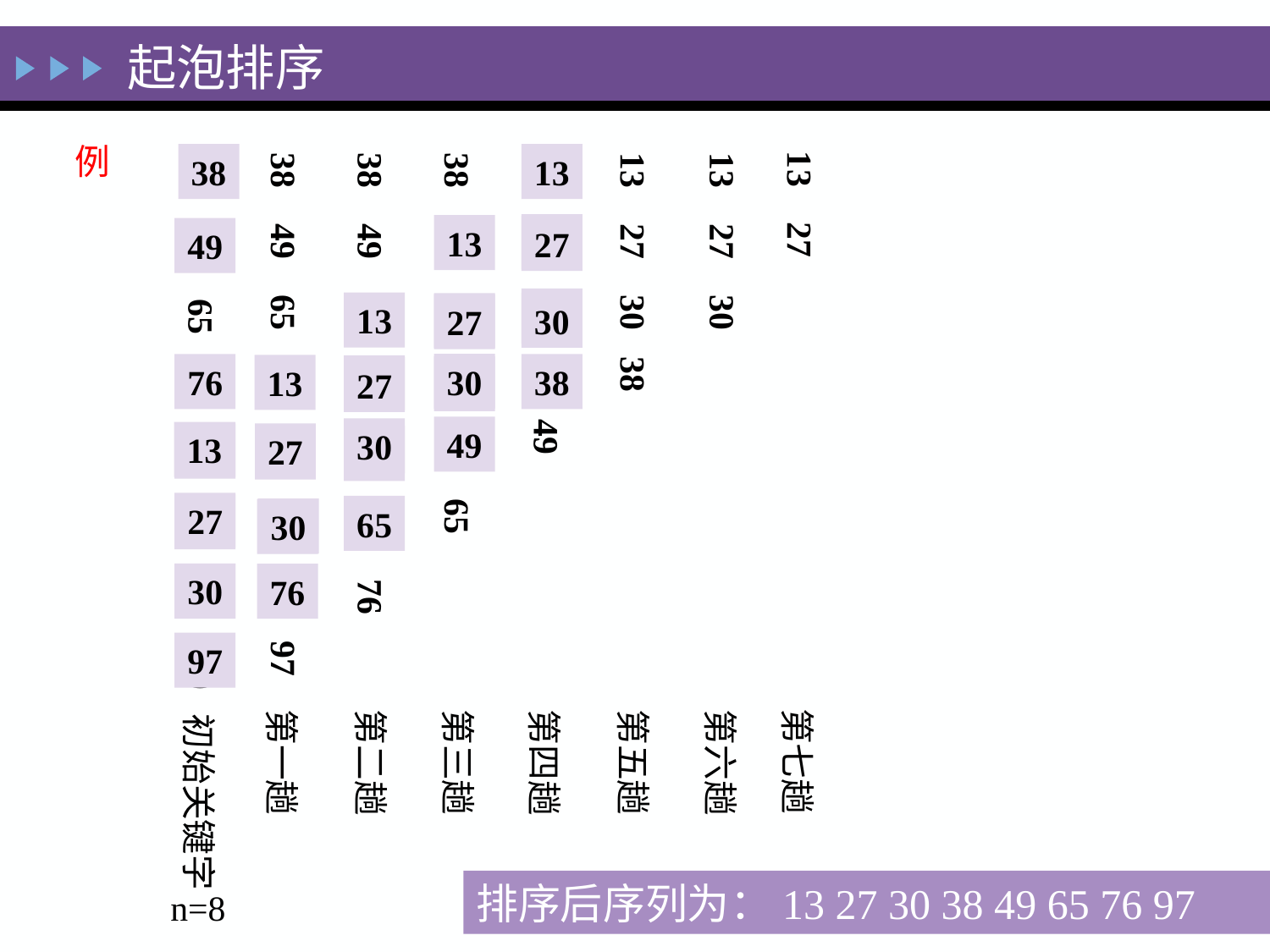

起泡排序
例
38
13
13    27
    第七趟
38    49    65    76    13    27    30   97
    第一趟
38    49    65    13    27    30    76
    第二趟
38    49    13    27    30   65
    第三趟
38    13    27   30   49
    第四趟
13    27    30   38
    第五趟
13    27    30
    第六趟
49    38    65    97    76    13    27    30
    初始关键字
n=8
38
13
27
49
38
13
30
49
27
30
76
38
13
65
49
27
49
30
13
27
97
76
65
27
97
65
30
76
30
97
76
97
排序后序列为：13 27 30 38 49 65 76 97